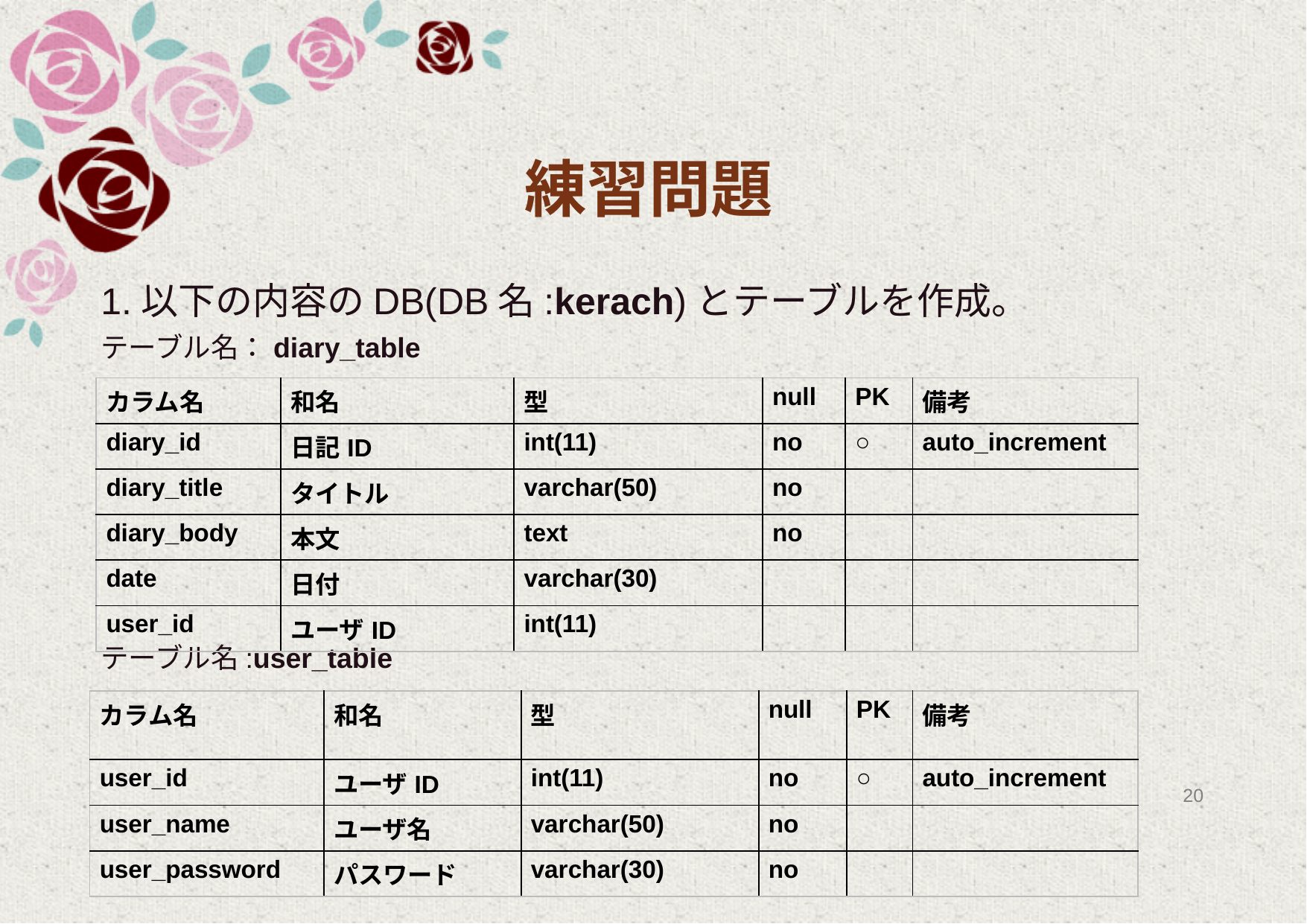

# 練習問題
1.以下の内容のDB(DB名:kerach)とテーブルを作成。
テーブル名：diary_table

テーブル名:user_table

| カラム名 | 和名 | 型 | null | PK | 備考 |
| --- | --- | --- | --- | --- | --- |
| diary\_id | 日記ID | int(11) | no | ○ | auto\_increment |
| diary\_title | タイトル | varchar(50) | no |  |  |
| diary\_body | 本文 | text | no |  |  |
| date | 日付 | varchar(30) |  |  |  |
| user\_id | ユーザID | int(11) |  |  |  |
| カラム名 | 和名 | 型 | null | PK | 備考 |
| --- | --- | --- | --- | --- | --- |
| user\_id | ユーザID | int(11) | no | ○ | auto\_increment |
| user\_name | ユーザ名 | varchar(50) | no |  |  |
| user\_password | パスワード | varchar(30) | no |  |  |
20